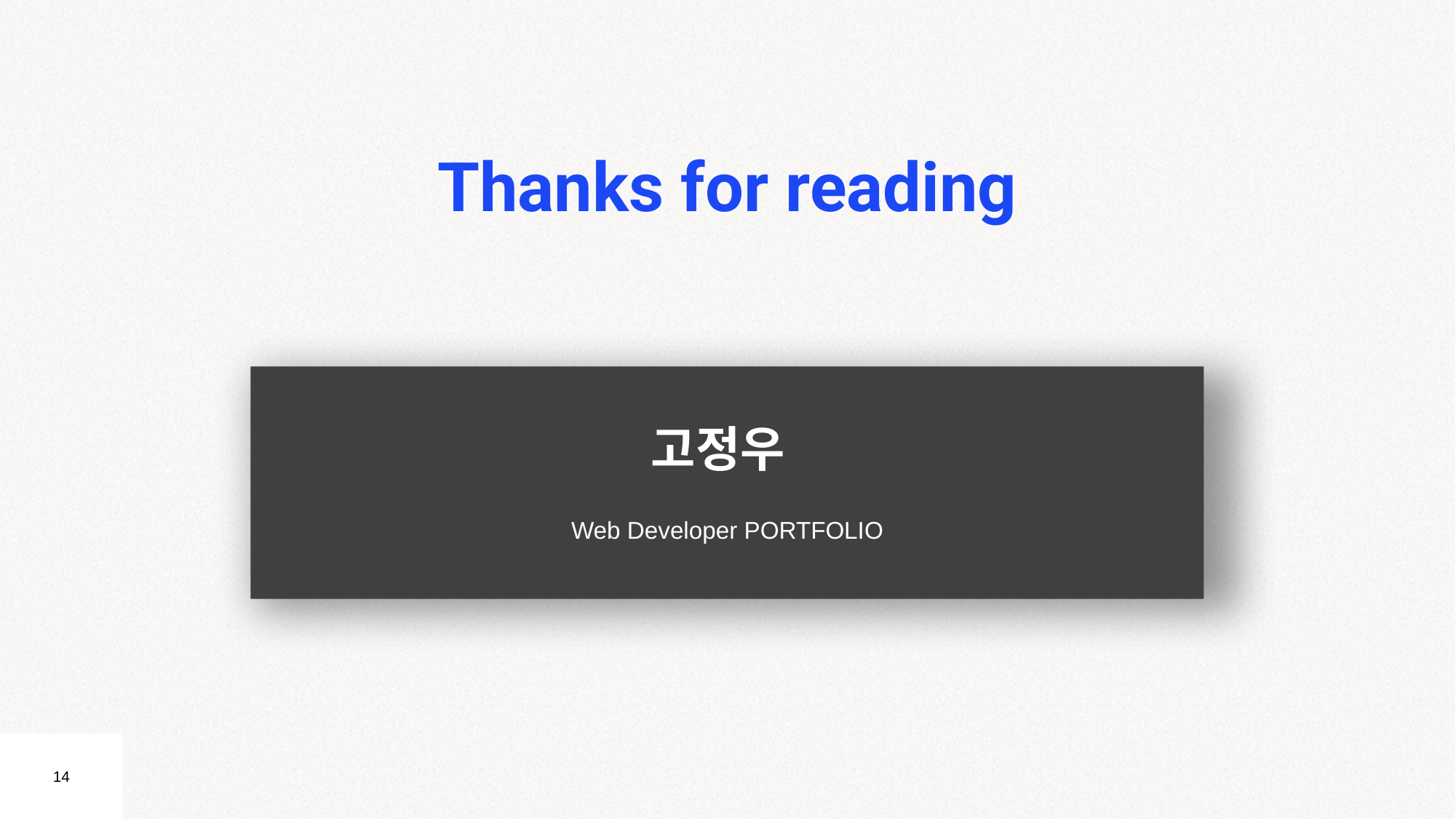

Thanks for reading

고정우
Web Developer PORTFOLIO
14